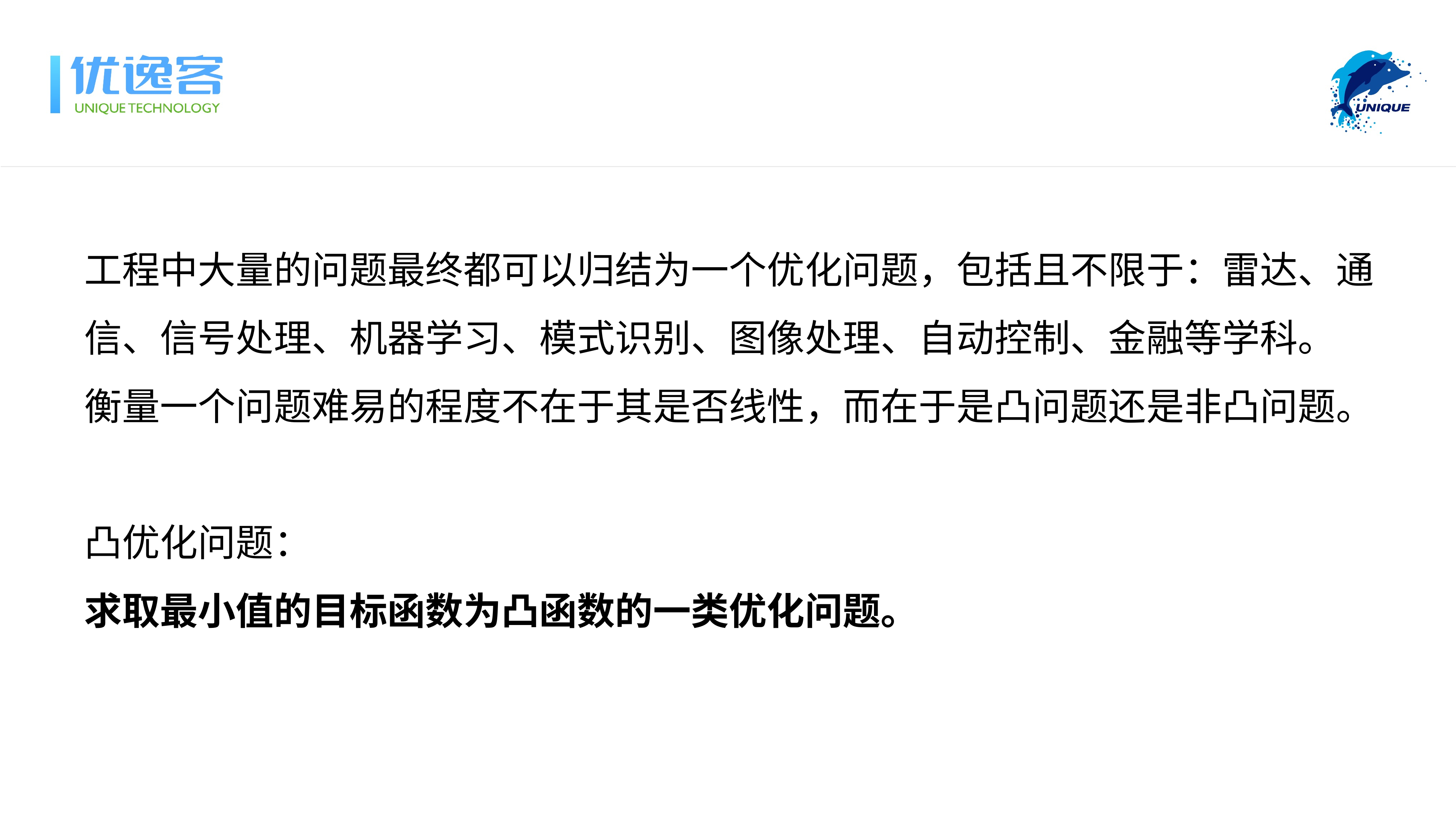

工程中大量的问题最终都可以归结为一个优化问题，包括且不限于：雷达、通信、信号处理、机器学习、模式识别、图像处理、自动控制、金融等学科。
衡量一个问题难易的程度不在于其是否线性，而在于是凸问题还是非凸问题。

凸优化问题：
求取最小值的目标函数为凸函数的一类优化问题。